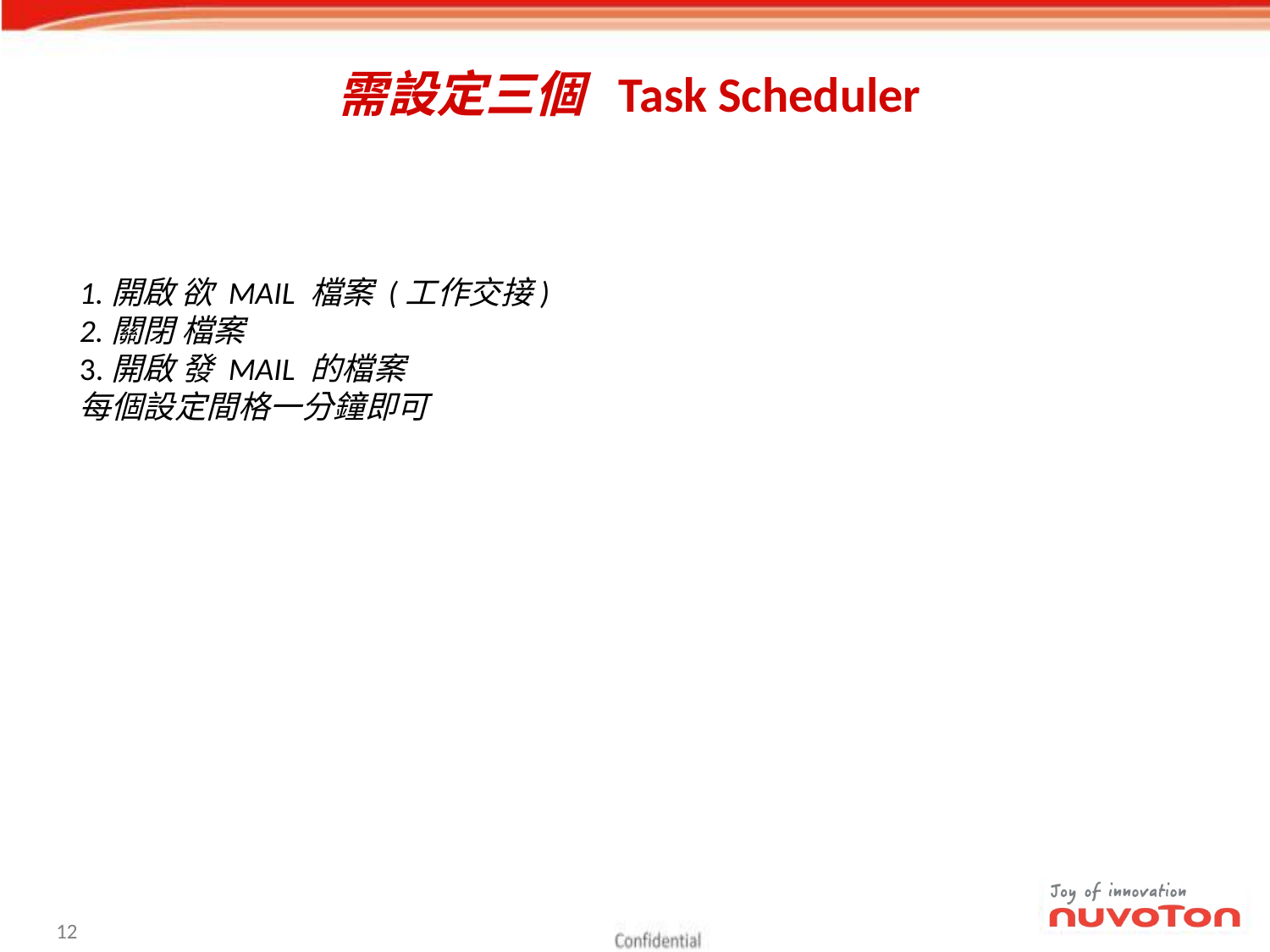

# 需設定三個  Task Scheduler
1.開啟 欲 MAIL 檔案 (工作交接)
2.關閉 檔案
3.開啟 發 MAIL 的檔案
每個設定間格一分鐘即可
12